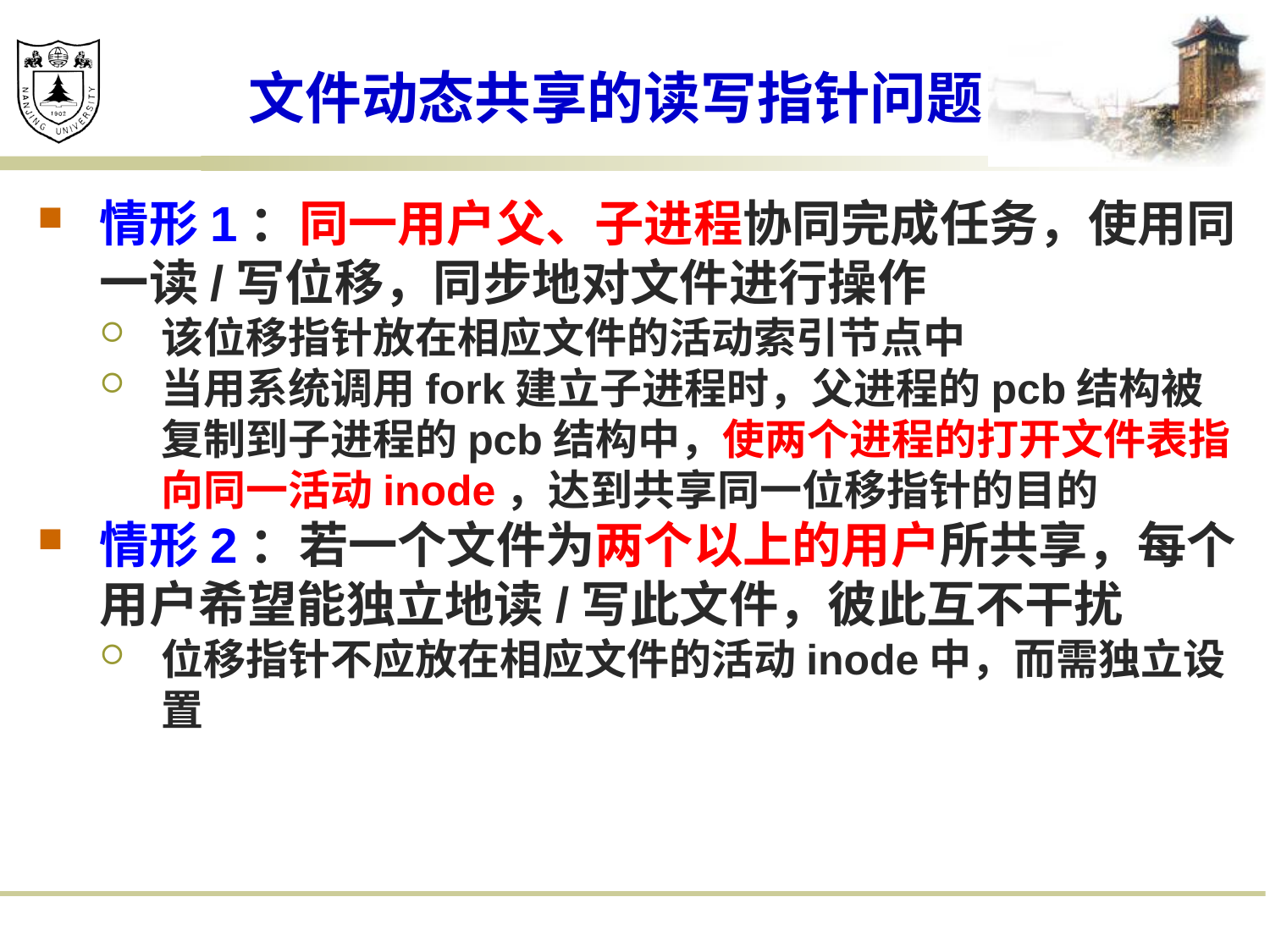

# 文件动态共享的读写指针问题
情形1：同一用户父、子进程协同完成任务，使用同一读/写位移，同步地对文件进行操作
该位移指针放在相应文件的活动索引节点中
当用系统调用fork建立子进程时，父进程的pcb结构被复制到子进程的pcb结构中，使两个进程的打开文件表指向同一活动inode，达到共享同一位移指针的目的
情形2：若一个文件为两个以上的用户所共享，每个用户希望能独立地读/写此文件，彼此互不干扰
位移指针不应放在相应文件的活动inode中，而需独立设置

85